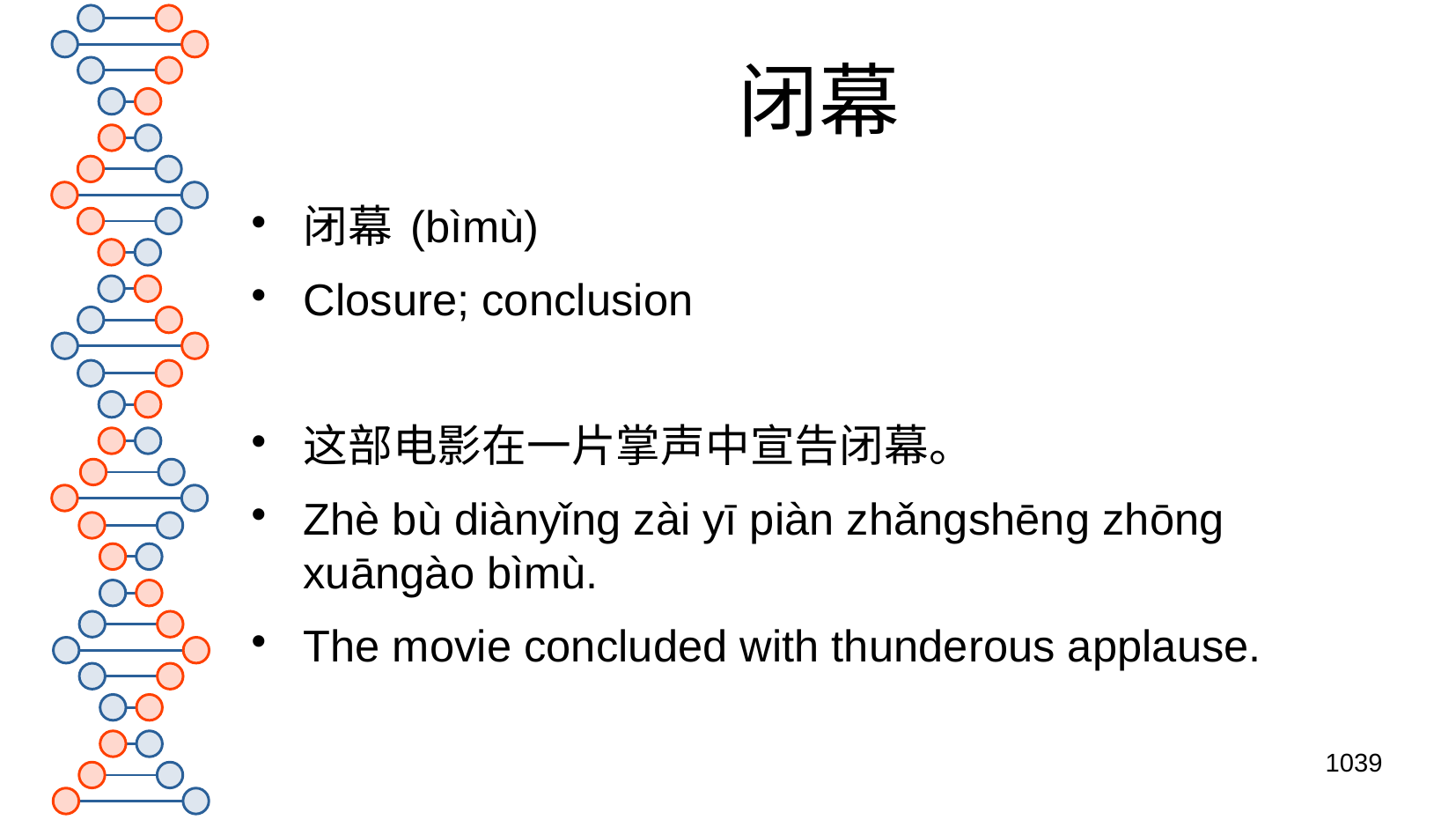

# 闭幕
闭幕 (bìmù)
Closure; conclusion

这部电影在一片掌声中宣告闭幕。
Zhè bù diànyǐng zài yī piàn zhǎngshēng zhōng xuāngào bìmù.
The movie concluded with thunderous applause.

1039